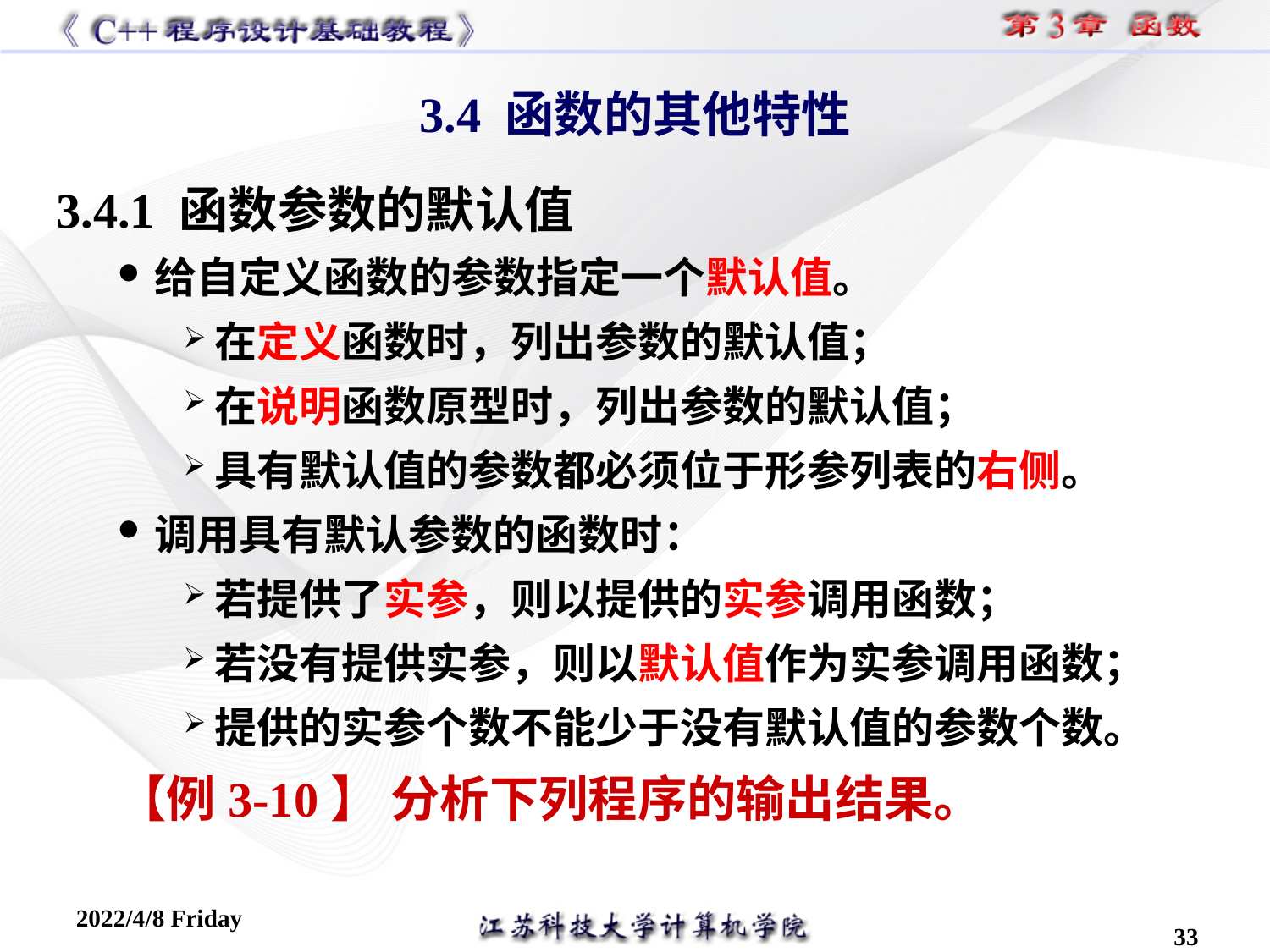

3.4 函数的其他特性
3.4.1 函数参数的默认值
给自定义函数的参数指定一个默认值。
在定义函数时，列出参数的默认值；
在说明函数原型时，列出参数的默认值；
具有默认值的参数都必须位于形参列表的右侧。
调用具有默认参数的函数时：
若提供了实参，则以提供的实参调用函数；
若没有提供实参，则以默认值作为实参调用函数；
提供的实参个数不能少于没有默认值的参数个数。
【例3-10】 分析下列程序的输出结果。